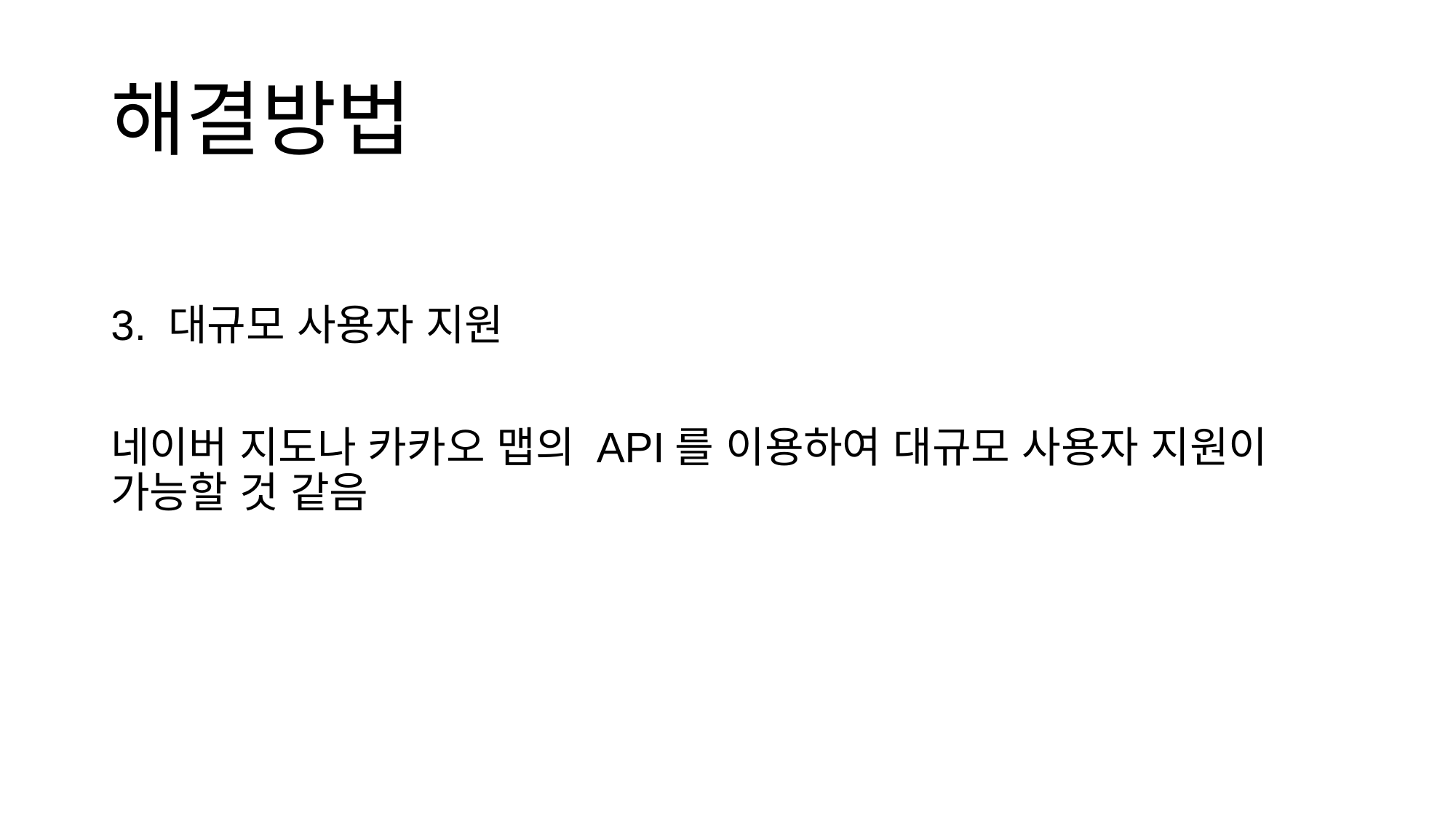

# 해결방법
3. 대규모 사용자 지원

네이버 지도나 카카오 맵의 API를 이용하여 대규모 사용자 지원이 가능할 것 같음